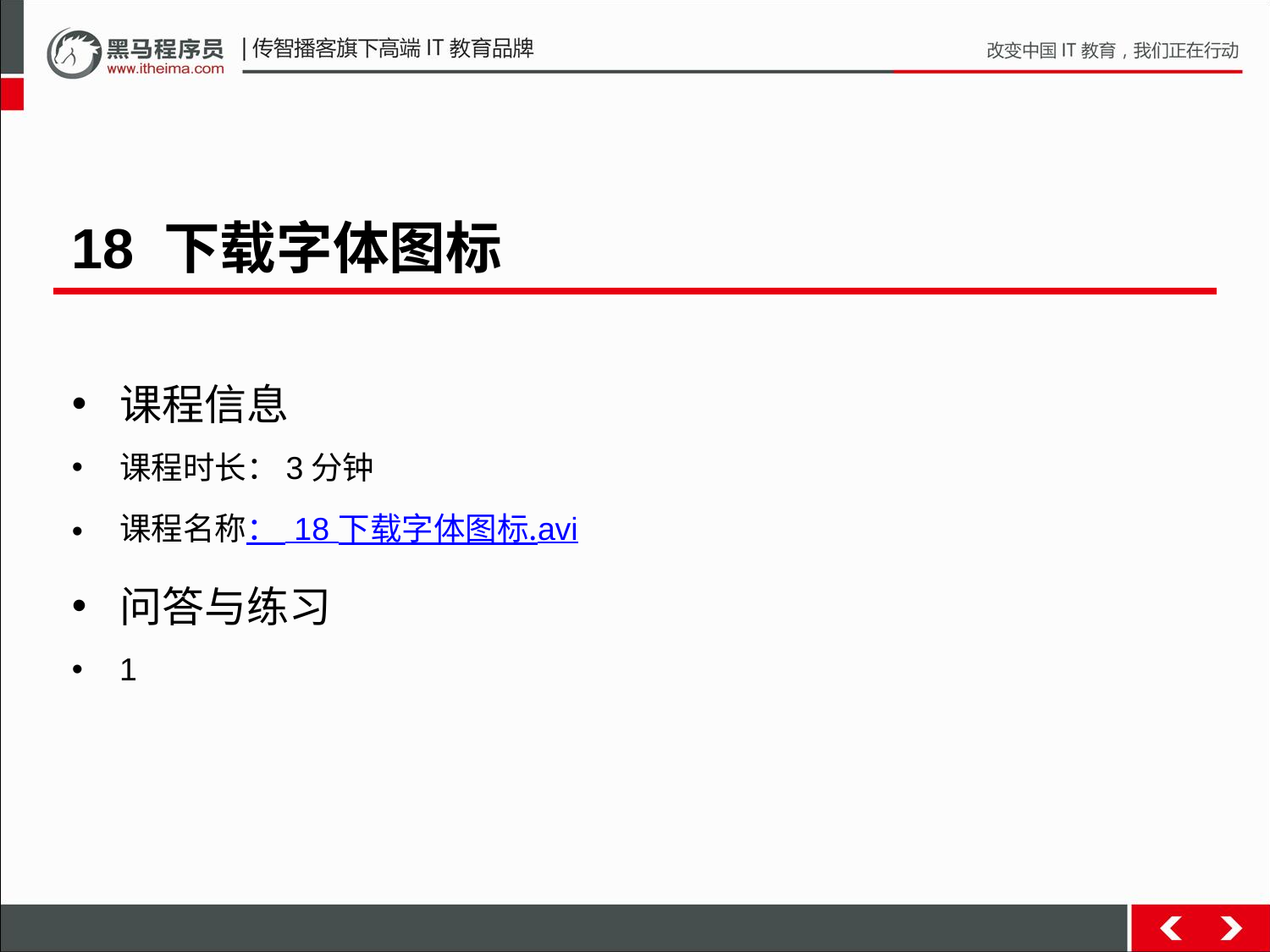

18 下载字体图标
课程信息
课程时长：3分钟
课程名称：  18 下载字体图标.avi
问答与练习
1